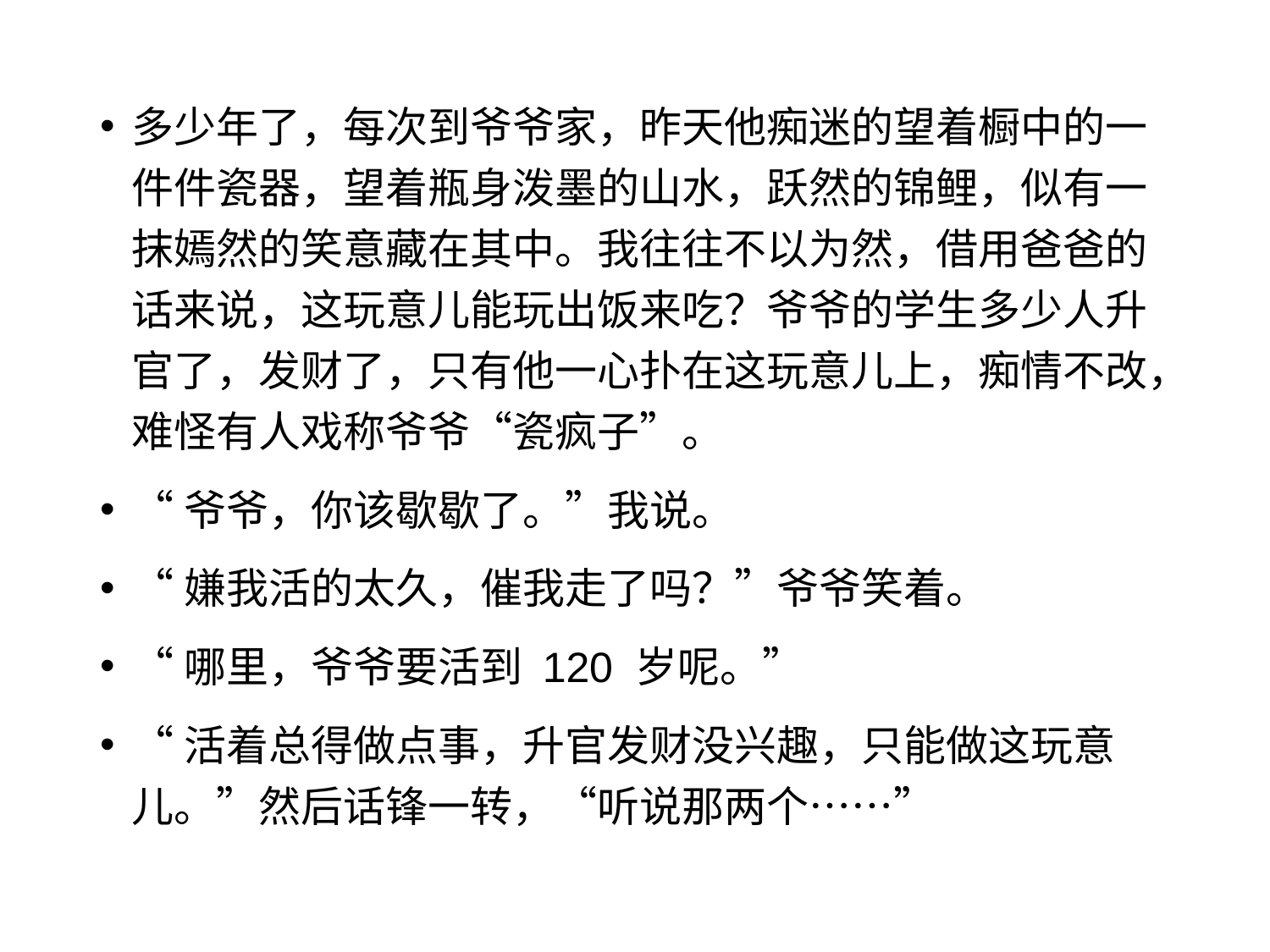

多少年了，每次到爷爷家，昨天他痴迷的望着橱中的一件件瓷器，望着瓶身泼墨的山水，跃然的锦鲤，似有一抹嫣然的笑意藏在其中。我往往不以为然，借用爸爸的话来说，这玩意儿能玩出饭来吃？爷爷的学生多少人升官了，发财了，只有他一心扑在这玩意儿上，痴情不改，难怪有人戏称爷爷“瓷疯子”。
“爷爷，你该歇歇了。”我说。
“嫌我活的太久，催我走了吗？”爷爷笑着。
“哪里，爷爷要活到 120 岁呢。”
“活着总得做点事，升官发财没兴趣，只能做这玩意儿。”然后话锋一转，“听说那两个……”